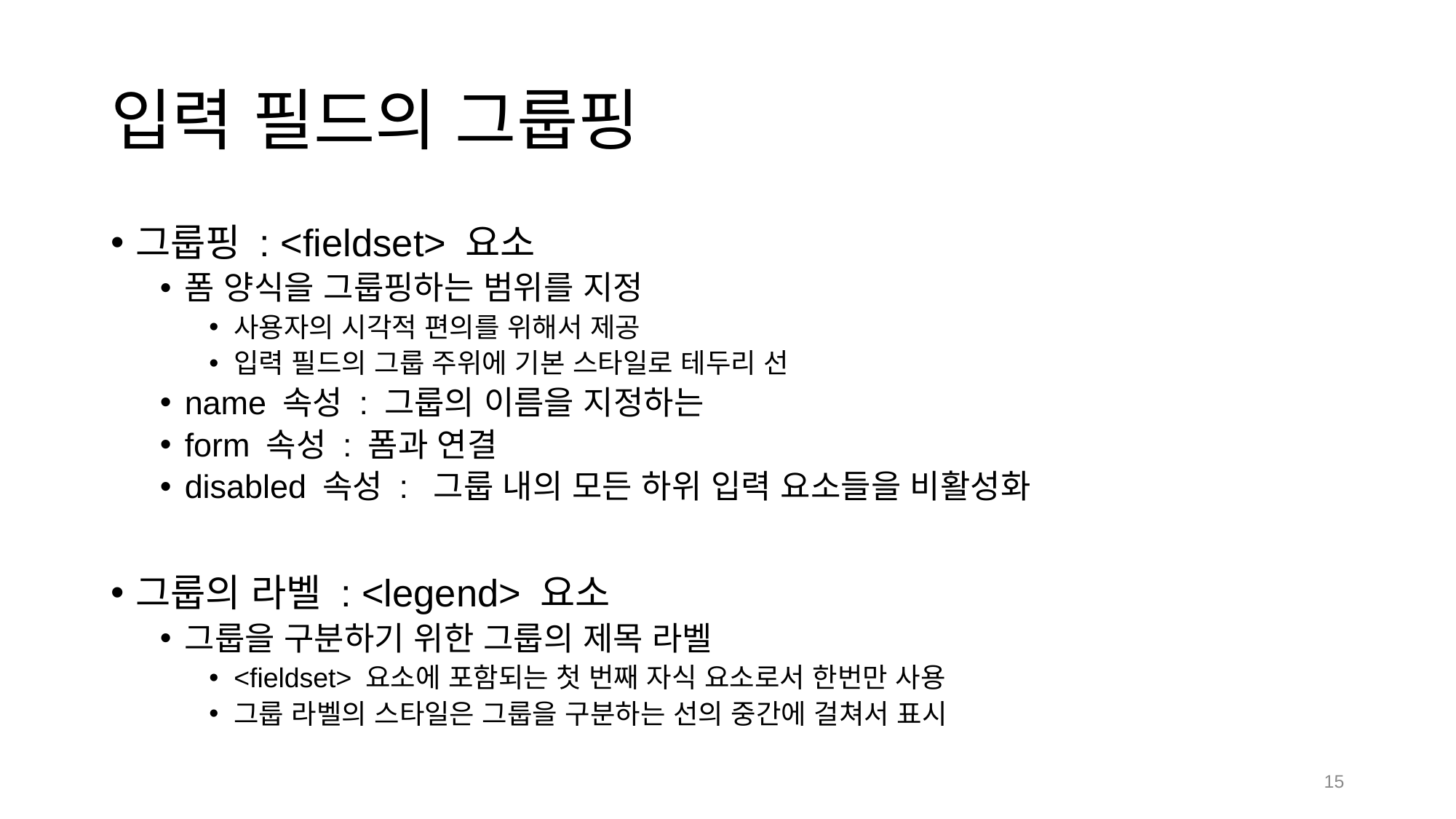

# 입력 필드의 그룹핑
그룹핑 : <fieldset> 요소
폼 양식을 그룹핑하는 범위를 지정
사용자의 시각적 편의를 위해서 제공
입력 필드의 그룹 주위에 기본 스타일로 테두리 선
name 속성 : 그룹의 이름을 지정하는
form 속성 : 폼과 연결
disabled 속성 :  그룹 내의 모든 하위 입력 요소들을 비활성화

그룹의 라벨 : <legend> 요소
그룹을 구분하기 위한 그룹의 제목 라벨
<fieldset> 요소에 포함되는 첫 번째 자식 요소로서 한번만 사용
그룹 라벨의 스타일은 그룹을 구분하는 선의 중간에 걸쳐서 표시
15